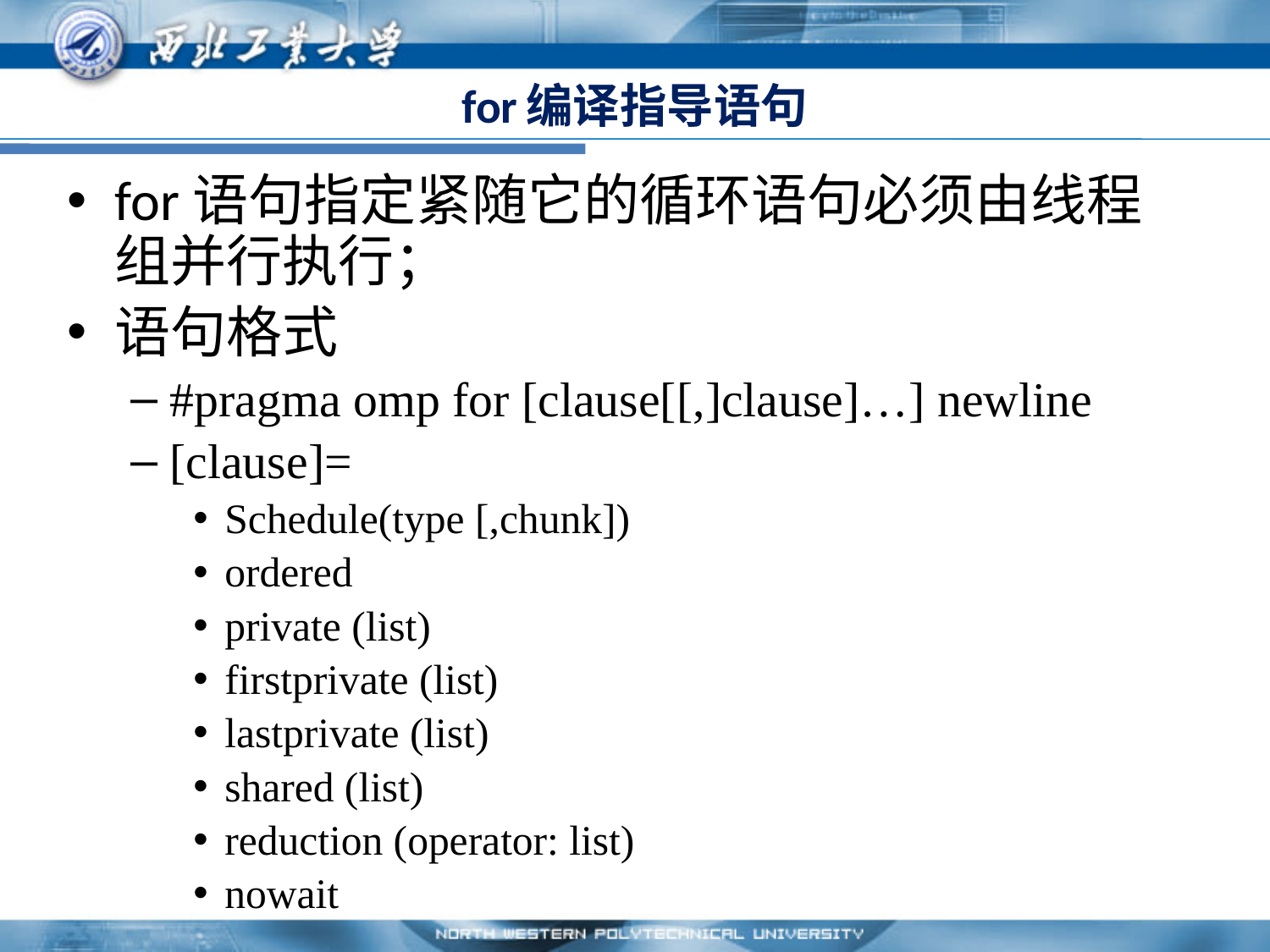

# for编译指导语句
for语句指定紧随它的循环语句必须由线程组并行执行；
语句格式
#pragma omp for [clause[[,]clause]…] newline
[clause]=
Schedule(type [,chunk])
ordered
private (list)
firstprivate (list)
lastprivate (list)
shared (list)
reduction (operator: list)
nowait